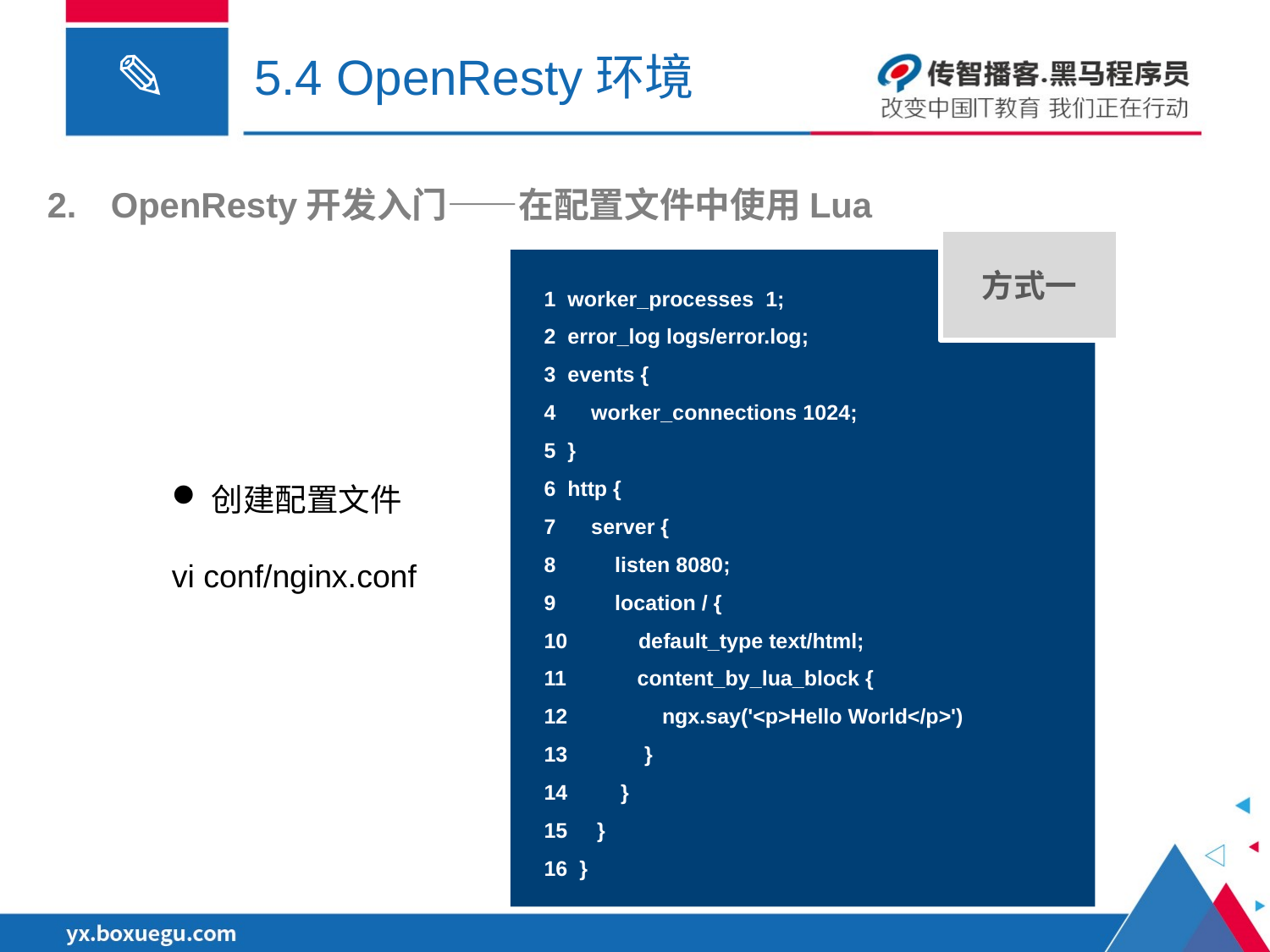

# 5.4 OpenResty环境
OpenResty开发入门——在配置文件中使用Lua
方式一

 1  worker_processes  1;
 2  error_log logs/error.log;
 3  events {
 4      worker_connections 1024;
 5  }
 6  http {
 7      server {
 8          listen 8080;
 9          location / {
 10            default_type text/html;
 11            content_by_lua_block {
 12                ngx.say('<p>Hello World</p>')
 13             }
 14         }
 15     }
 16  }
创建配置文件
vi conf/nginx.conf